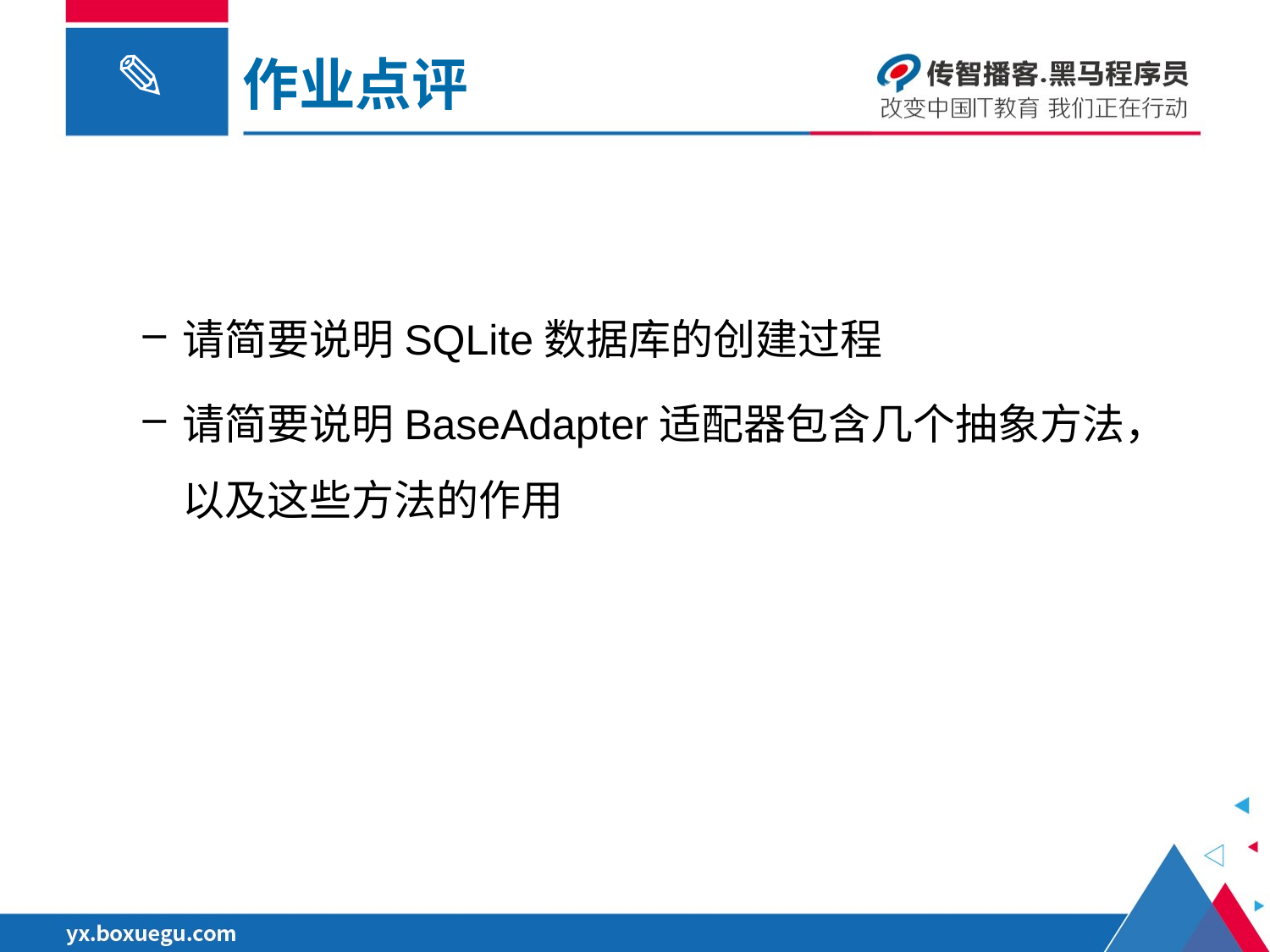

作业点评
请简要说明SQLite数据库的创建过程
请简要说明BaseAdapter适配器包含几个抽象方法，以及这些方法的作用